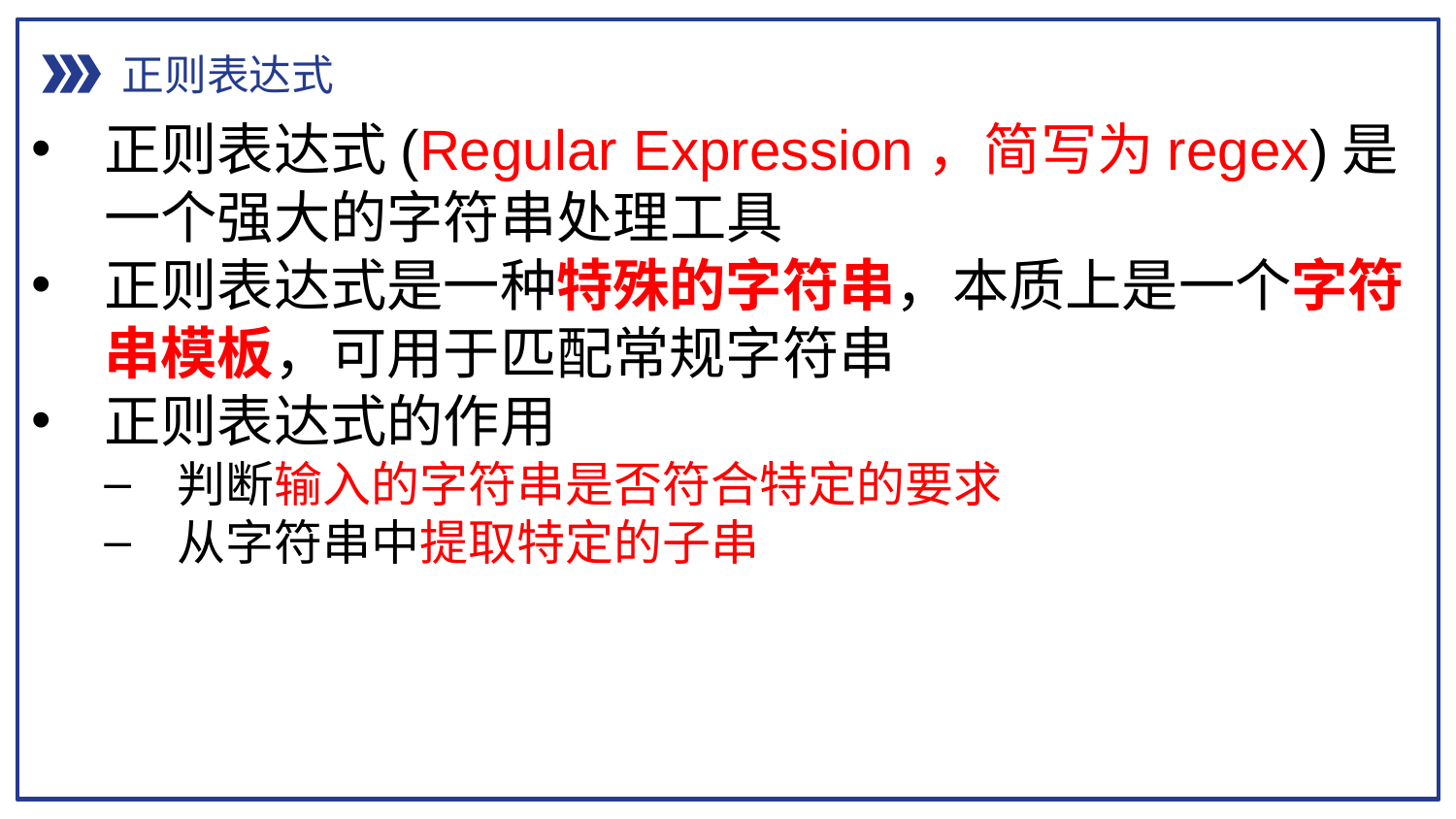

正则表达式

正则表达式(Regular Expression，简写为regex)是一个强大的字符串处理工具
正则表达式是一种特殊的字符串，本质上是一个字符串模板，可用于匹配常规字符串
正则表达式的作用
判断输入的字符串是否符合特定的要求
从字符串中提取特定的子串